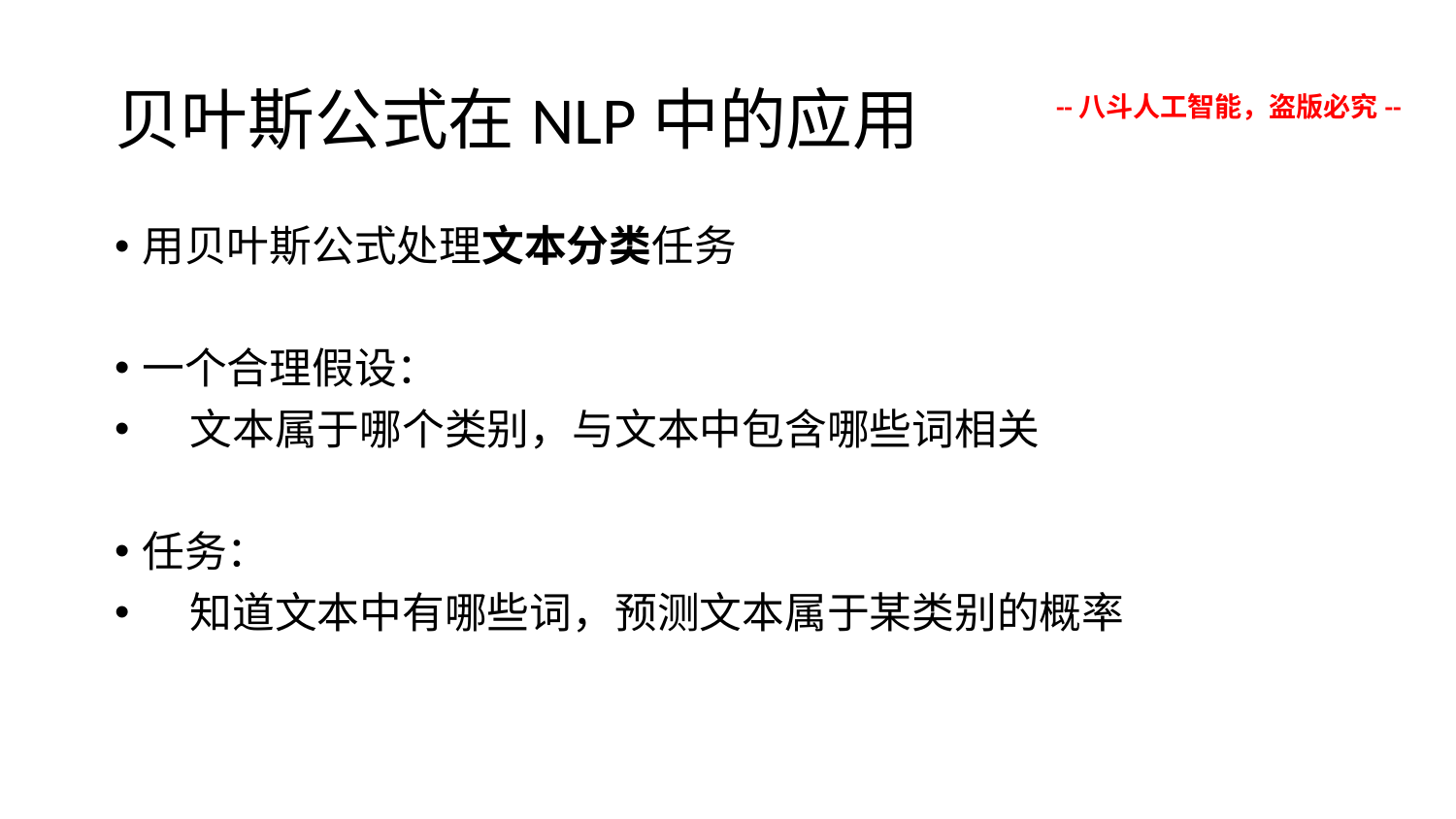

# 贝叶斯公式在NLP中的应用
--八斗人工智能，盗版必究--
用贝叶斯公式处理文本分类任务

一个合理假设：
    文本属于哪个类别，与文本中包含哪些词相关

任务：
    知道文本中有哪些词，预测文本属于某类别的概率